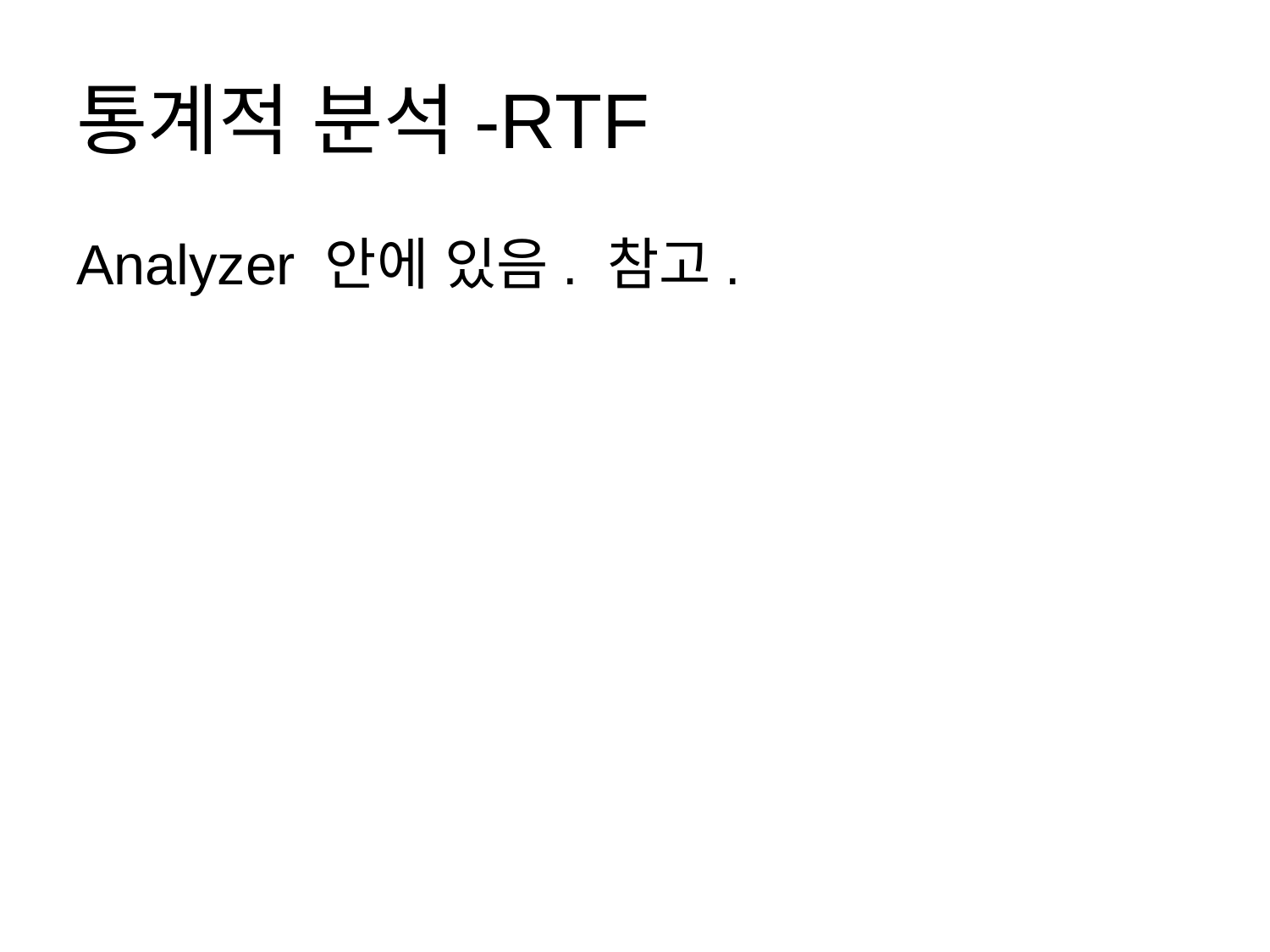

# 통계적 분석-RTF
Analyzer 안에 있음. 참고.